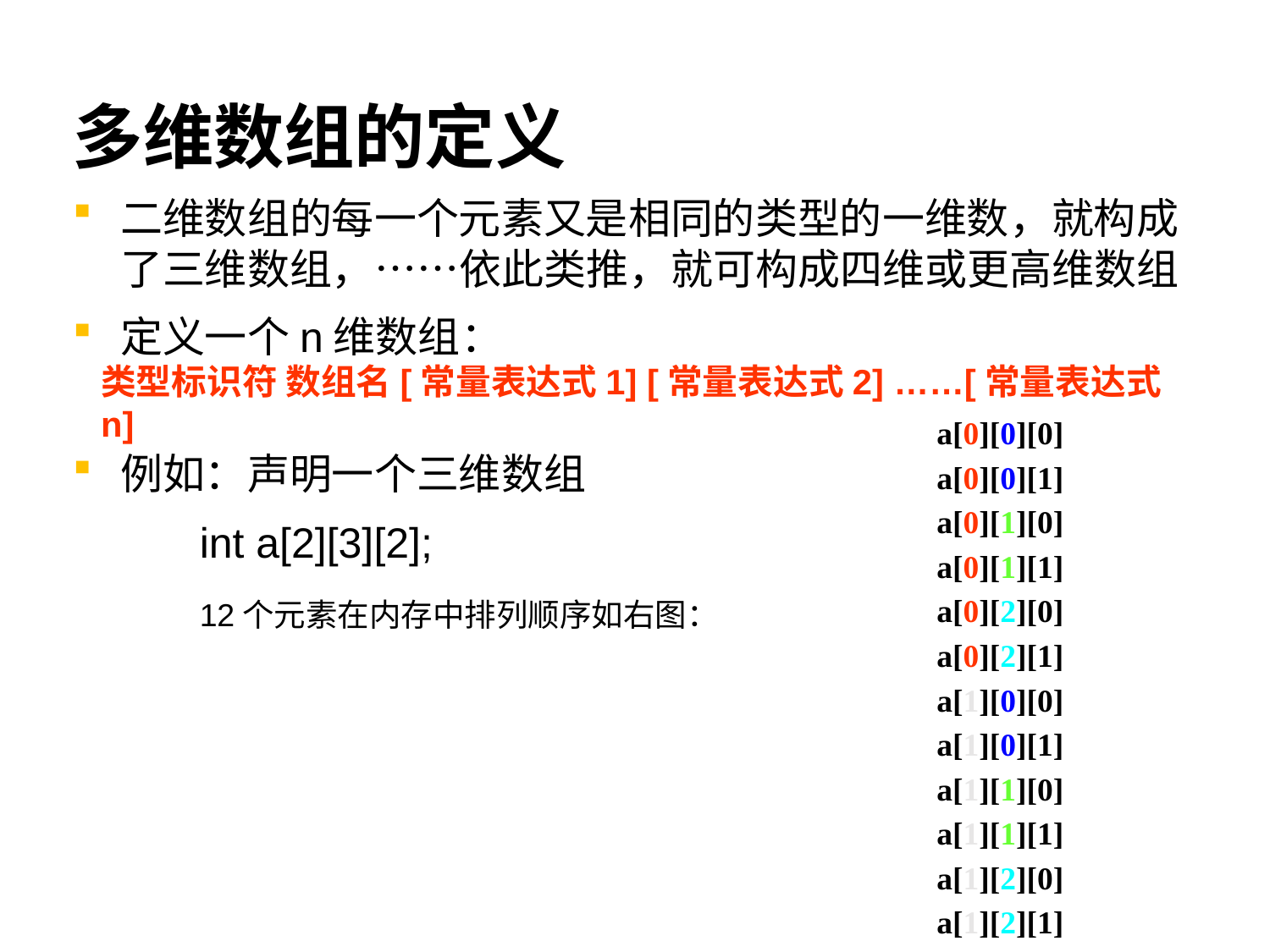

# 多维数组的定义
二维数组的每一个元素又是相同的类型的一维数，就构成了三维数组，……依此类推，就可构成四维或更高维数组
定义一个n维数组：

例如：声明一个三维数组
	int a[2][3][2];
	12个元素在内存中排列顺序如右图：

类型标识符 数组名[常量表达式1] [常量表达式2] ……[常量表达式n]

a[0][0][0]
a[0][0][1]
a[0][1][0]
a[0][1][1]
a[0][2][0]
a[0][2][1]
a[1][0][0]
a[1][0][1]
a[1][1][0]
a[1][1][1]
a[1][2][0]
a[1][2][1]